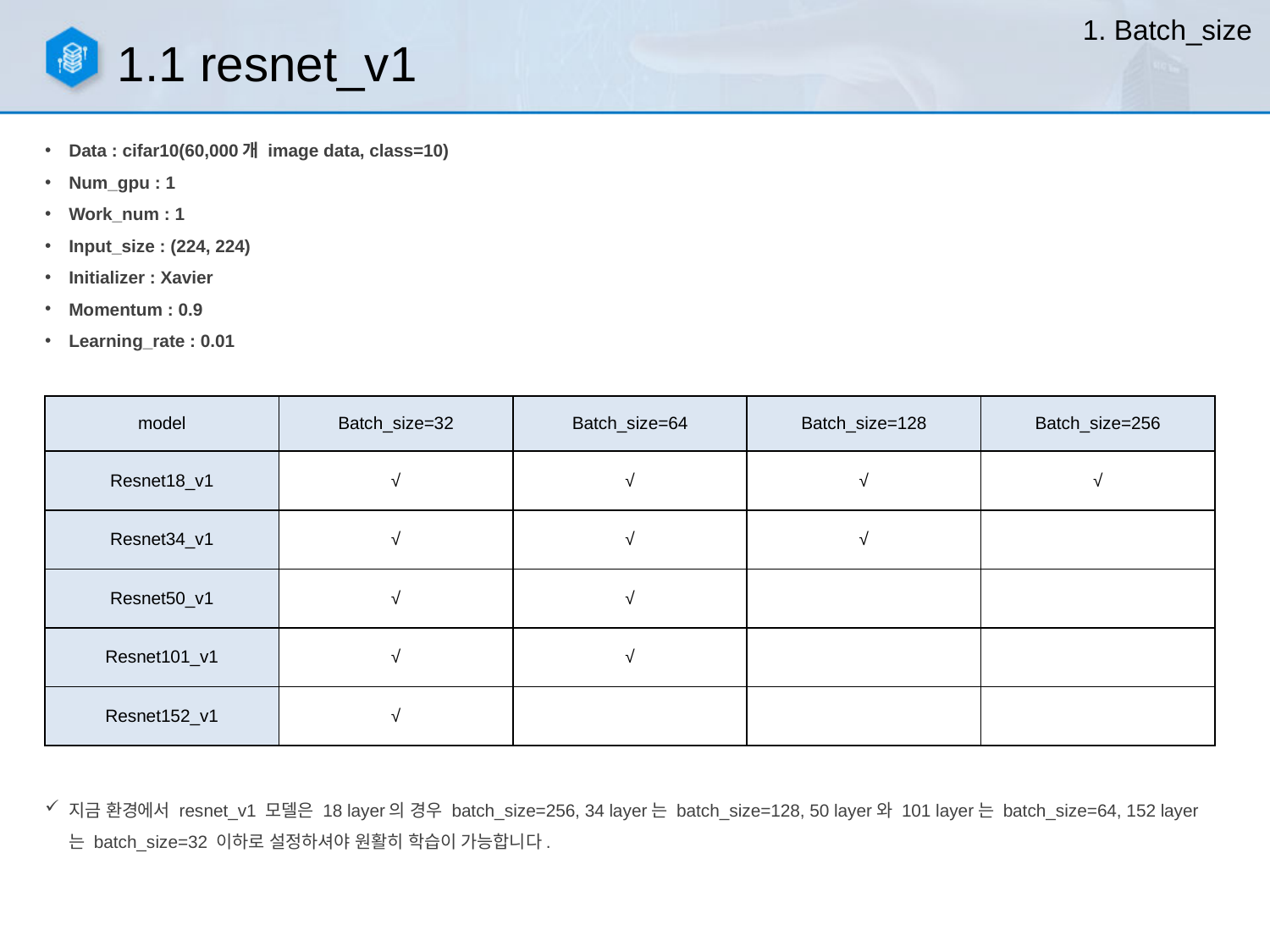

1. Batch_size
1.1 resnet_v1
Data : cifar10(60,000개 image data, class=10)
Num_gpu : 1
Work_num : 1
Input_size : (224, 224)
Initializer : Xavier
Momentum : 0.9
Learning_rate : 0.01
| model | Batch\_size=32 | Batch\_size=64 | Batch\_size=128 | Batch\_size=256 |
| --- | --- | --- | --- | --- |
| Resnet18\_v1 | √ | √ | √ | √ |
| Resnet34\_v1 | √ | √ | √ |  |
| Resnet50\_v1 | √ | √ |  |  |
| Resnet101\_v1 | √ | √ |  |  |
| Resnet152\_v1 | √ |  |  |  |
지금 환경에서 resnet_v1 모델은 18 layer의 경우 batch_size=256, 34 layer는 batch_size=128, 50 layer와 101 layer는 batch_size=64, 152 layer는 batch_size=32 이하로 설정하셔야 원활히 학습이 가능합니다.